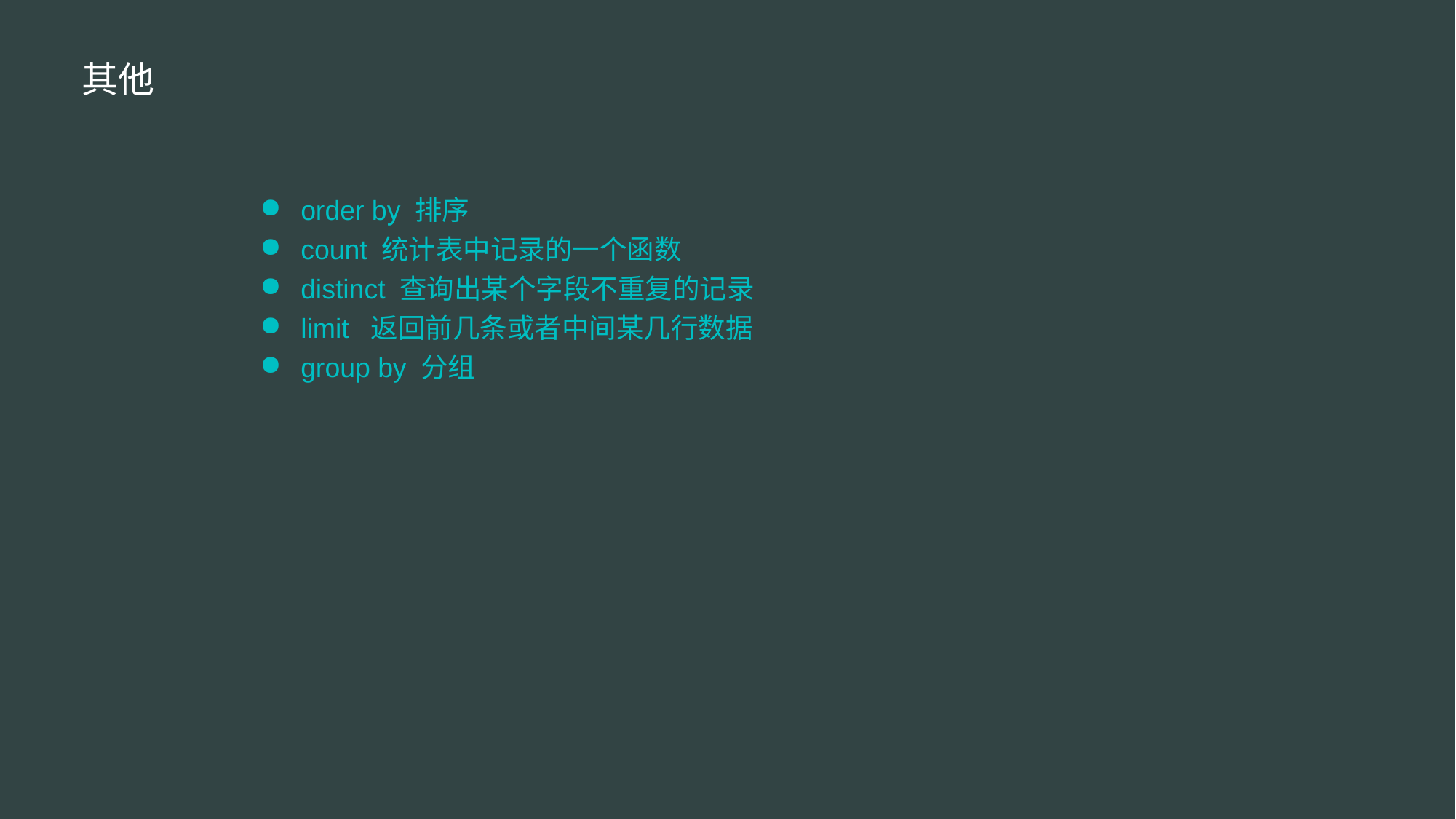

其他
order by 排序
count 统计表中记录的一个函数
distinct 查询出某个字段不重复的记录
limit  返回前几条或者中间某几行数据
group by 分组